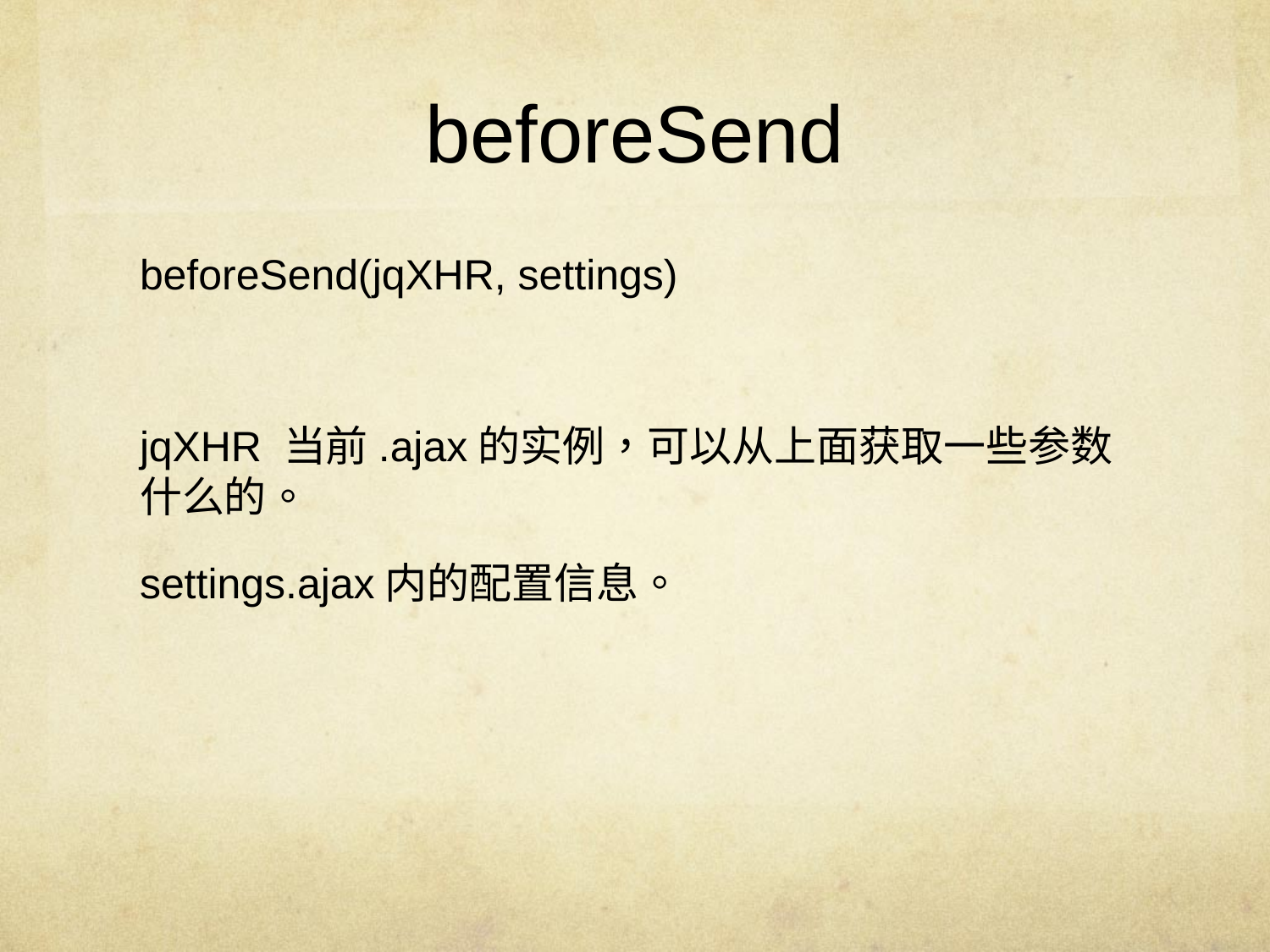

# beforeSend
beforeSend(jqXHR, settings)

jqXHR 当前.ajax的实例，可以从上面获取一些参数什么的。
settings.ajax内的配置信息。